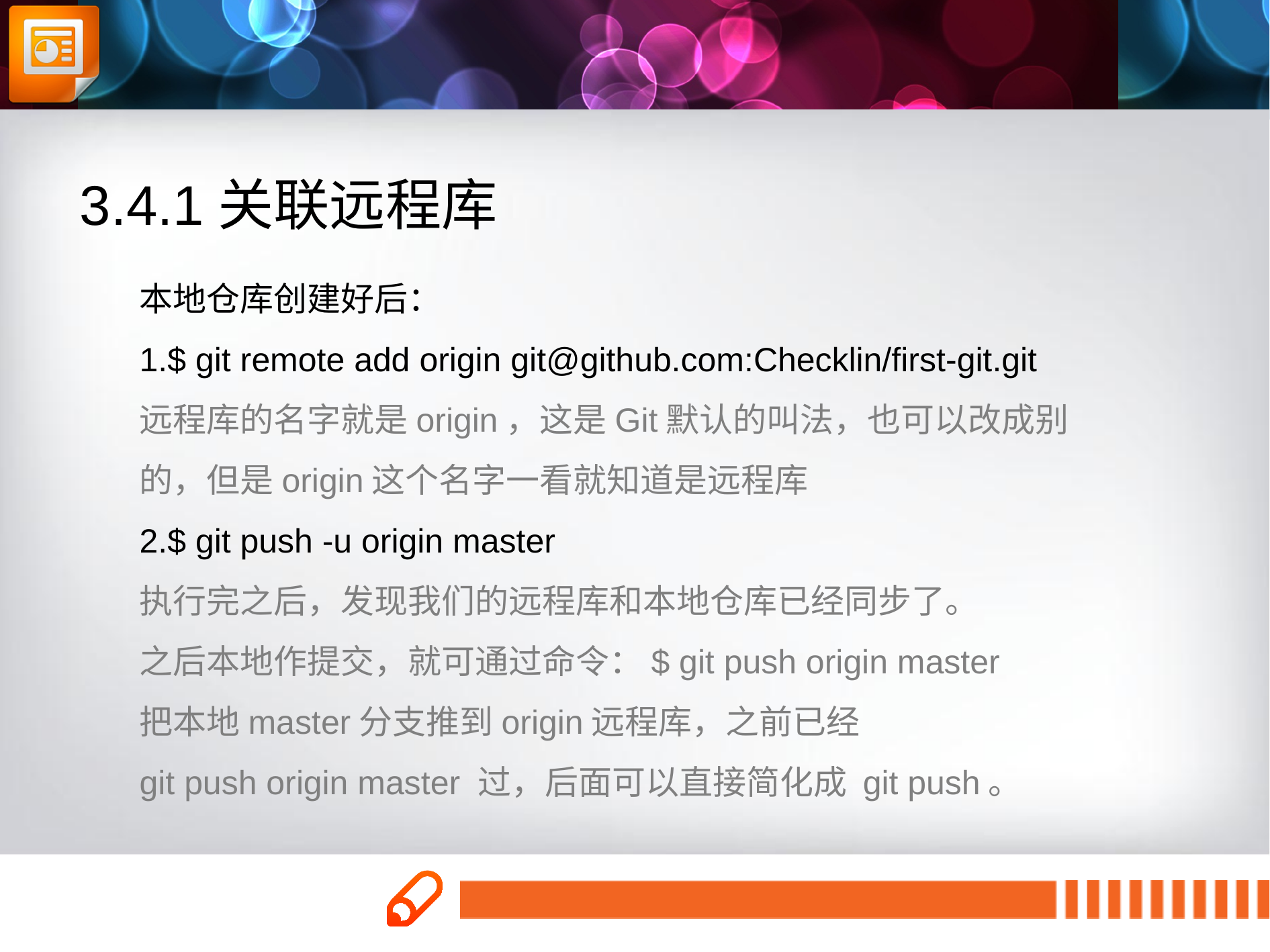

3.4.1关联远程库
本地仓库创建好后：
1.$ git remote add origin git@github.com:Checklin/first-git.git
远程库的名字就是origin，这是Git默认的叫法，也可以改成别
的，但是origin这个名字一看就知道是远程库
2.$ git push -u origin master
执行完之后，发现我们的远程库和本地仓库已经同步了。
之后本地作提交，就可通过命令：$ git push origin master
把本地master分支推到origin远程库，之前已经
git push origin master 过，后面可以直接简化成 git push。